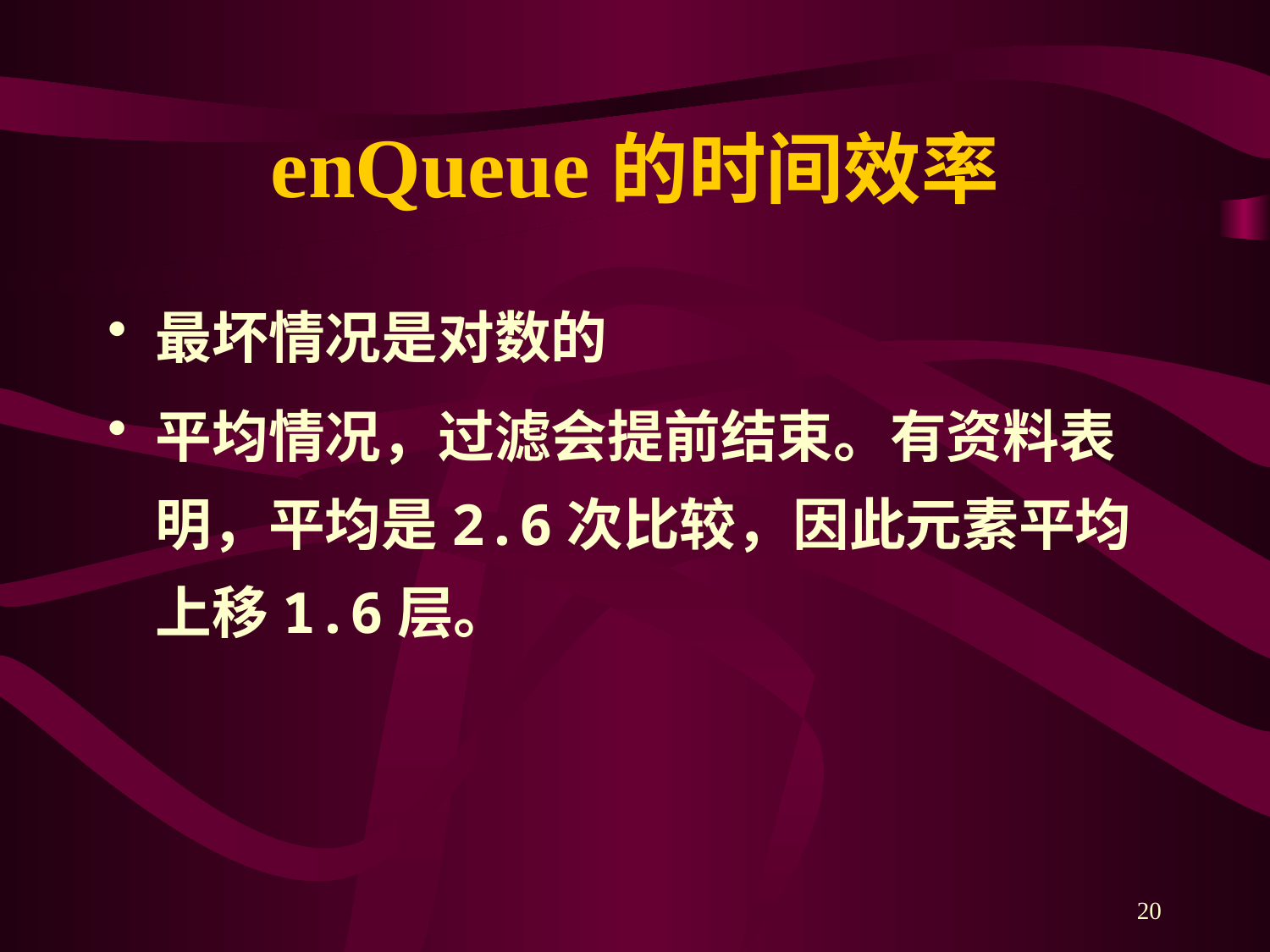

# enQueue的时间效率
最坏情况是对数的
平均情况，过滤会提前结束。有资料表明，平均是2.6次比较，因此元素平均上移1.6层。
20